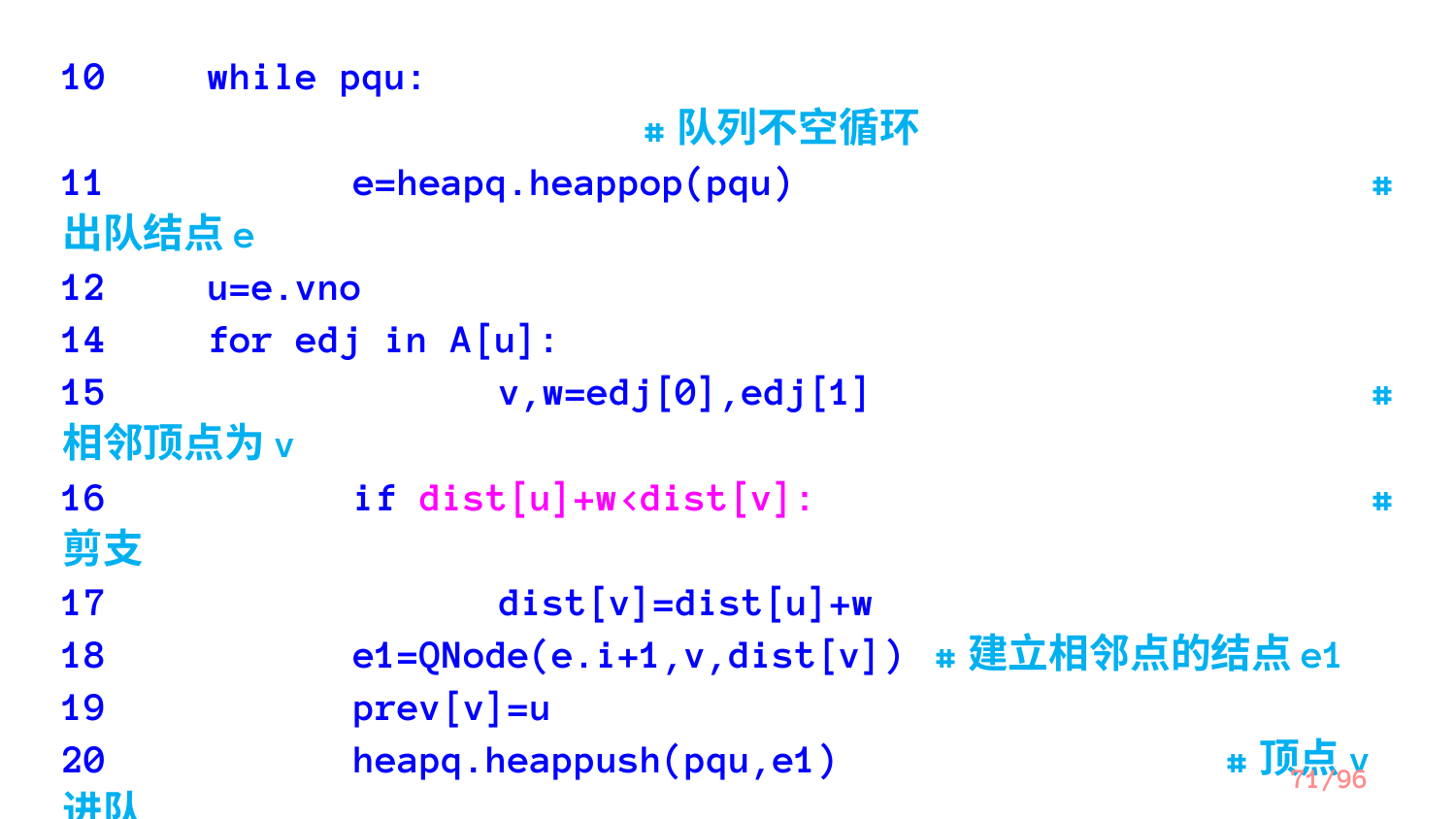

10  	while pqu:											#队列不空循环
11   		e=heapq.heappop(pqu)	        		#出队结点e
12    	u=e.vno
14    	for edj in A[u]:
15     		v,w=edj[0],edj[1]          		#相邻顶点为v
16      	if dist[u]+w<dist[v]:				#剪支
17       		dist[v]=dist[u]+w
18         	e1=QNode(e.i+1,v,dist[v]) 	#建立相邻点的结点e1
19         	prev[v]=u
20         	heapq.heappush(pqu,e1)			#顶点v进队
71/96